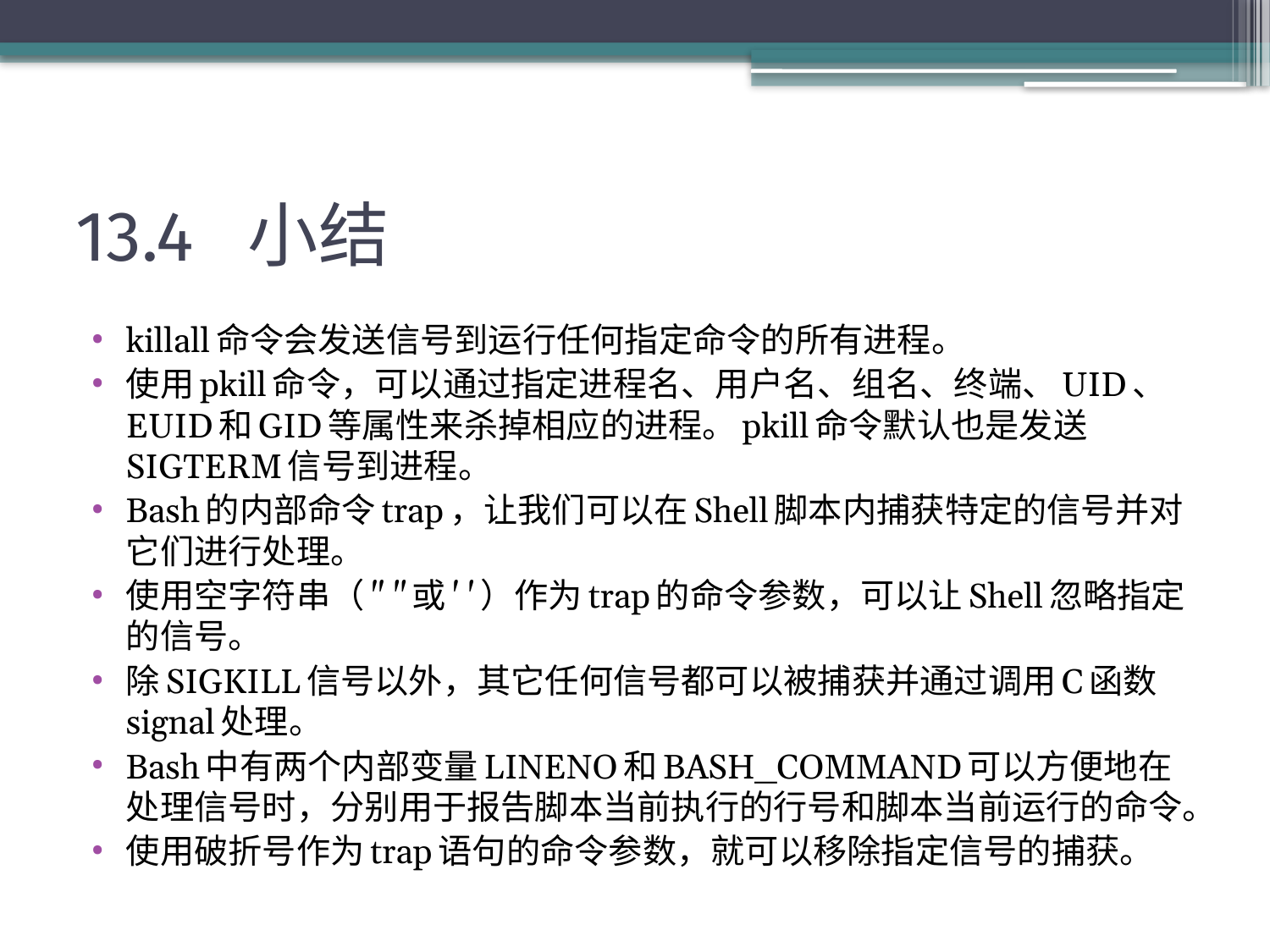

# 13.4  小结
killall命令会发送信号到运行任何指定命令的所有进程。
使用pkill命令，可以通过指定进程名、用户名、组名、终端、UID、EUID和GID等属性来杀掉相应的进程。pkill命令默认也是发送SIGTERM信号到进程。
Bash的内部命令trap，让我们可以在Shell脚本内捕获特定的信号并对它们进行处理。
使用空字符串（" "或' '）作为trap的命令参数，可以让Shell忽略指定的信号。
除SIGKILL信号以外，其它任何信号都可以被捕获并通过调用C函数signal处理。
Bash中有两个内部变量LINENO和BASH_COMMAND可以方便地在处理信号时，分别用于报告脚本当前执行的行号和脚本当前运行的命令。
使用破折号作为trap语句的命令参数，就可以移除指定信号的捕获。